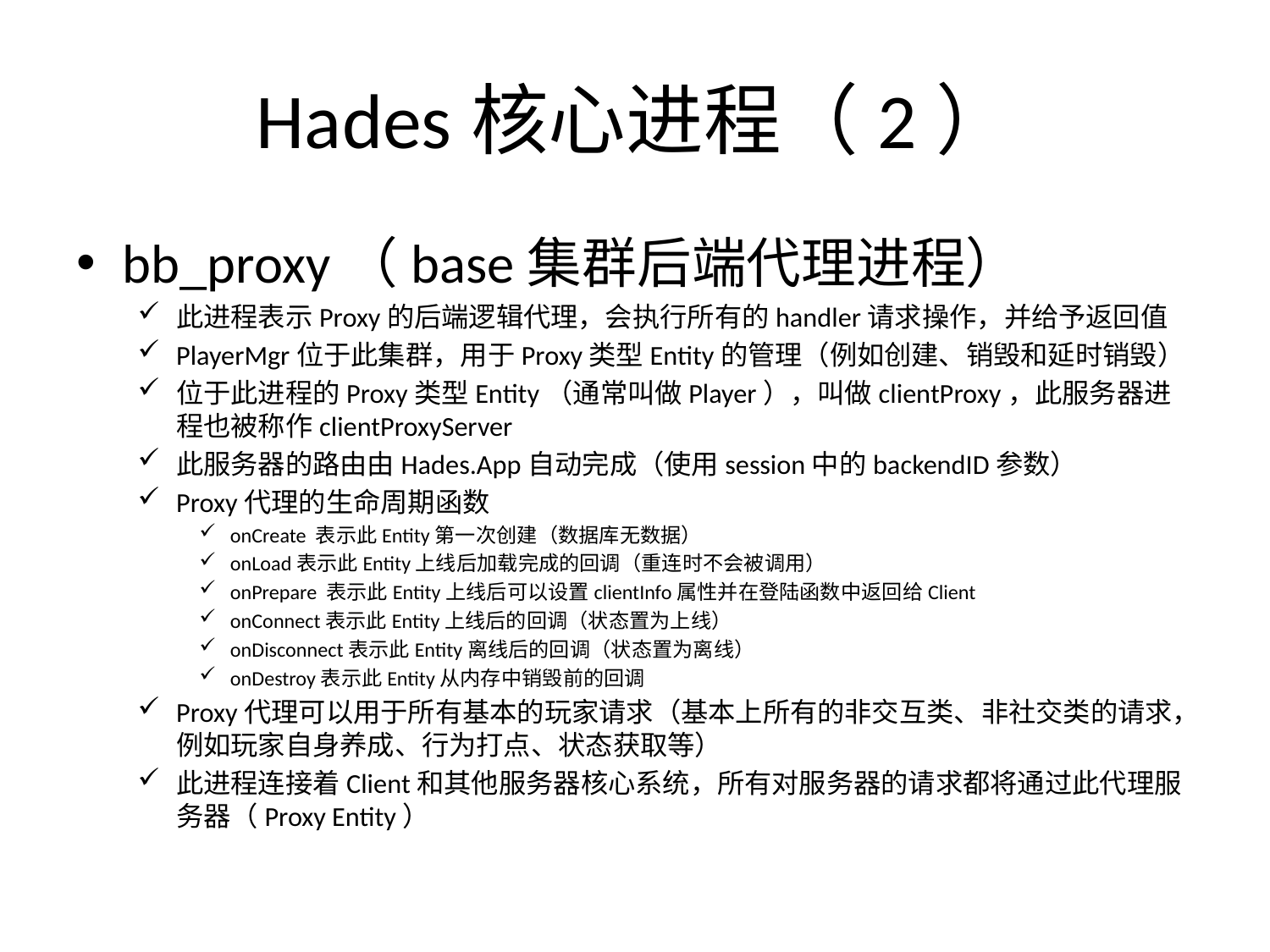

# Hades核心进程（2）
bb_proxy（base集群后端代理进程）
此进程表示Proxy的后端逻辑代理，会执行所有的handler请求操作，并给予返回值
PlayerMgr位于此集群，用于Proxy类型Entity的管理（例如创建、销毁和延时销毁）
位于此进程的Proxy类型Entity（通常叫做Player），叫做clientProxy，此服务器进程也被称作clientProxyServer
此服务器的路由由Hades.App自动完成（使用session中的backendID参数）
Proxy代理的生命周期函数
onCreate 表示此Entity第一次创建（数据库无数据）
onLoad表示此Entity上线后加载完成的回调（重连时不会被调用）
onPrepare 表示此Entity上线后可以设置clientInfo属性并在登陆函数中返回给Client
onConnect表示此Entity上线后的回调（状态置为上线）
onDisconnect表示此Entity离线后的回调（状态置为离线）
onDestroy表示此Entity从内存中销毁前的回调
Proxy代理可以用于所有基本的玩家请求（基本上所有的非交互类、非社交类的请求，例如玩家自身养成、行为打点、状态获取等）
此进程连接着Client和其他服务器核心系统，所有对服务器的请求都将通过此代理服务器（Proxy Entity）